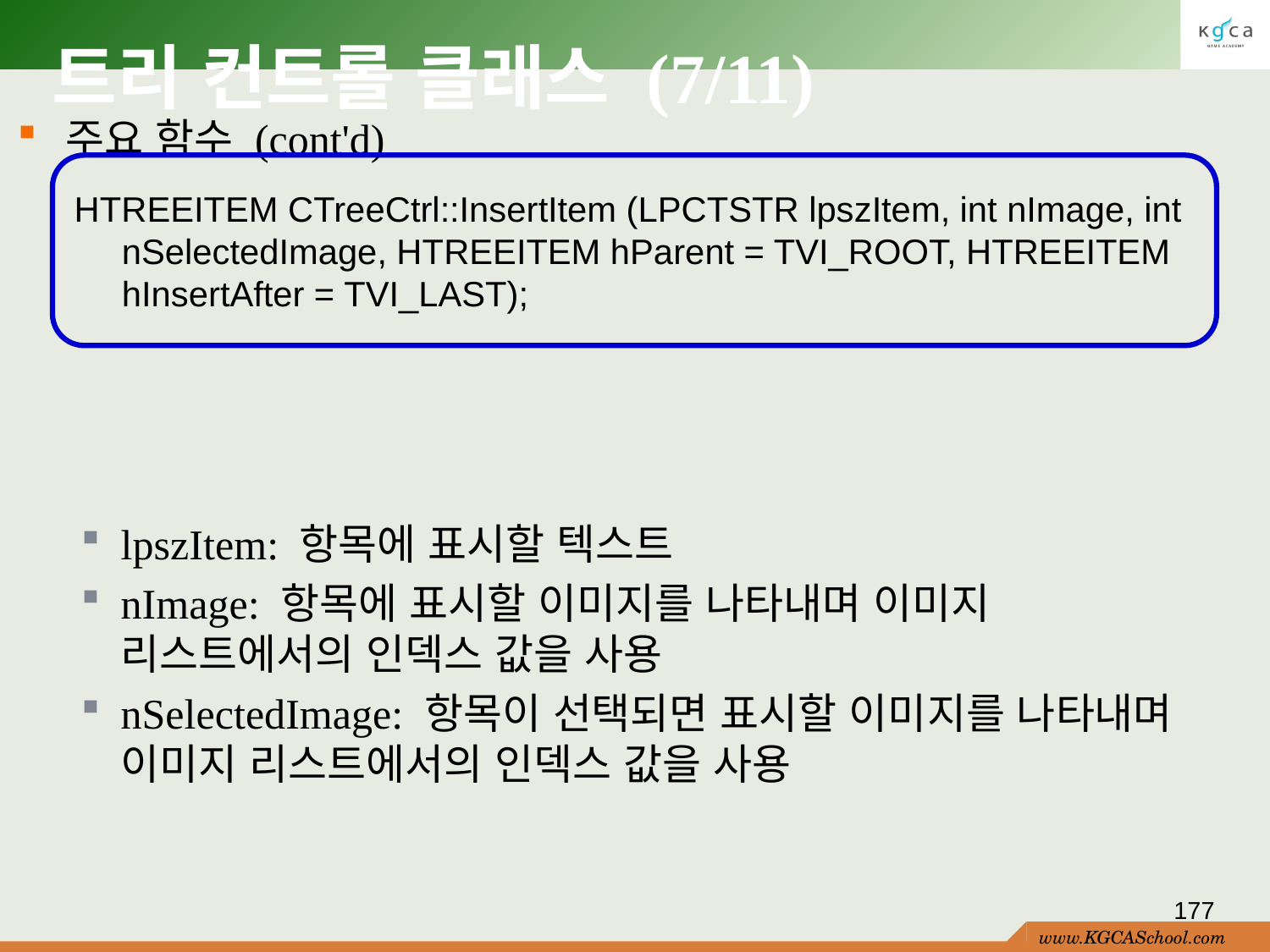

# 트리 컨트롤 클래스 (7/11)
주요 함수 (cont'd)

lpszItem: 항목에 표시할 텍스트
nImage: 항목에 표시할 이미지를 나타내며 이미지 리스트에서의 인덱스 값을 사용
nSelectedImage: 항목이 선택되면 표시할 이미지를 나타내며 이미지 리스트에서의 인덱스 값을 사용
HTREEITEM CTreeCtrl::InsertItem (LPCTSTR lpszItem, int nImage, int nSelectedImage, HTREEITEM hParent = TVI_ROOT, HTREEITEM hInsertAfter = TVI_LAST);
177